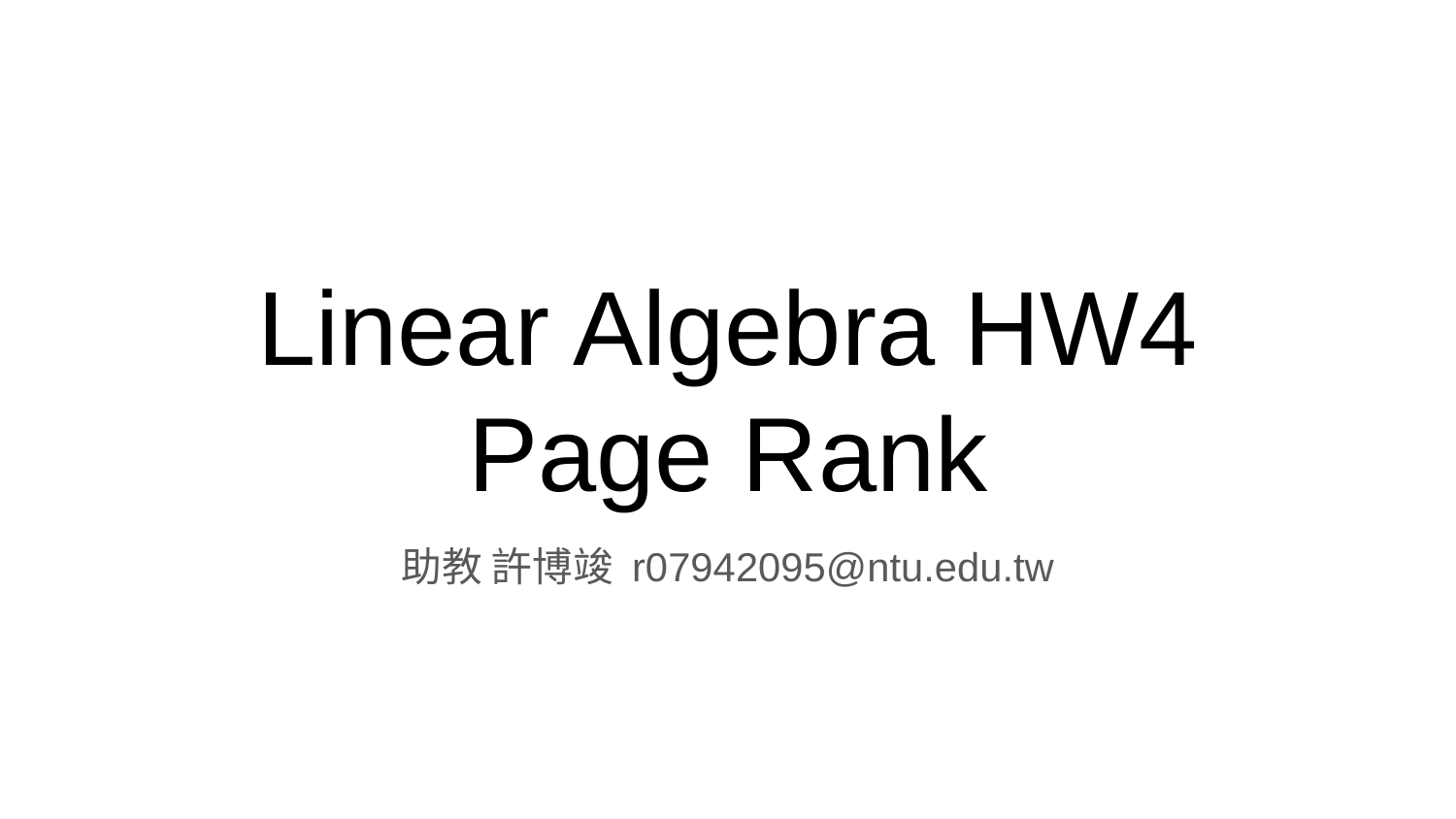

# Linear Algebra HW4
Page Rank
助教 許博竣 r07942095@ntu.edu.tw